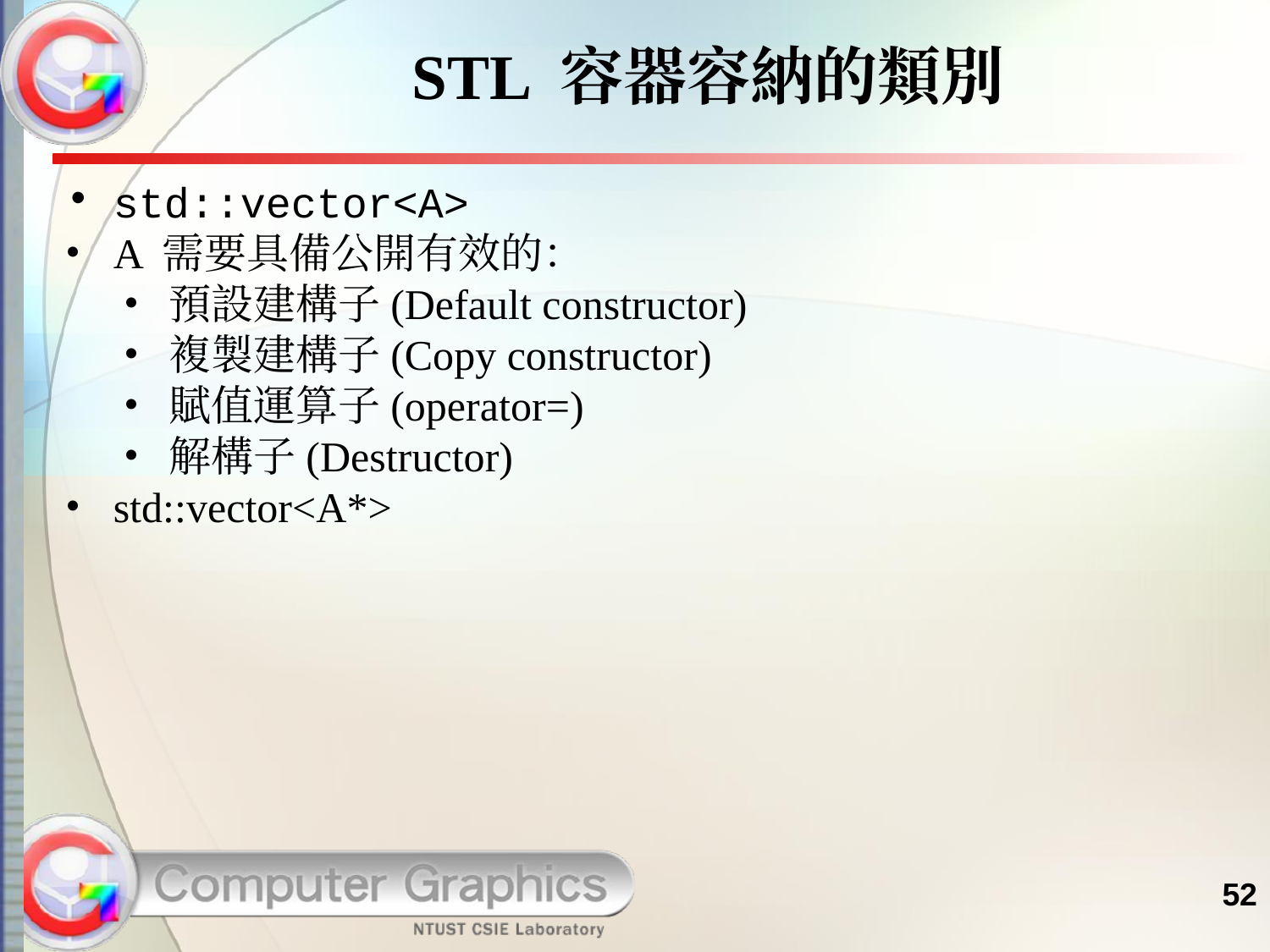

# STL 容器容納的類別
std::vector<A>
A 需要具備公開有效的：
預設建構子(Default constructor)
複製建構子(Copy constructor)
賦值運算子(operator=)
解構子(Destructor)
std::vector<A*>
52